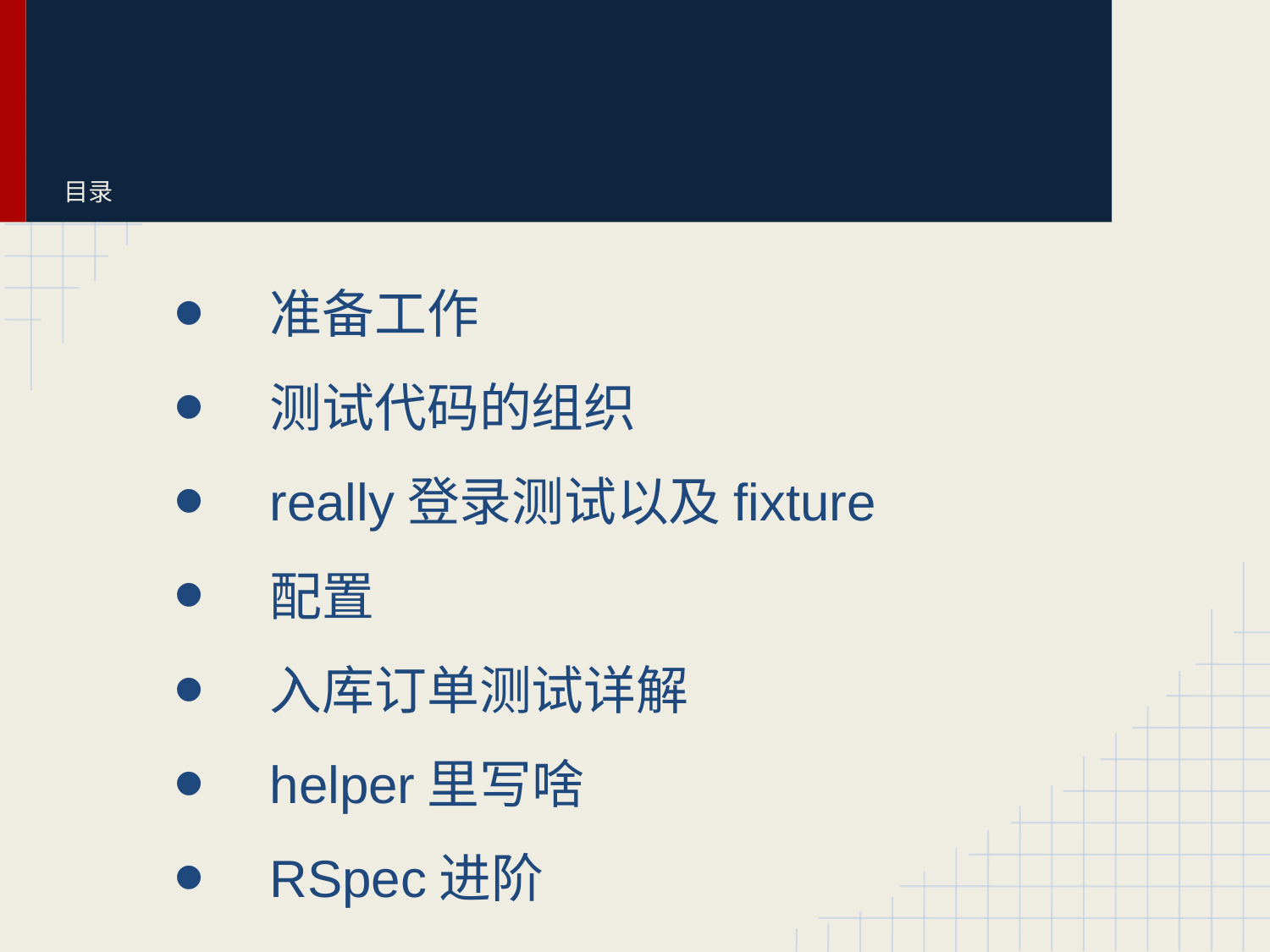

# 目录
准备工作
测试代码的组织
really登录测试以及fixture
配置
入库订单测试详解
helper里写啥
RSpec进阶